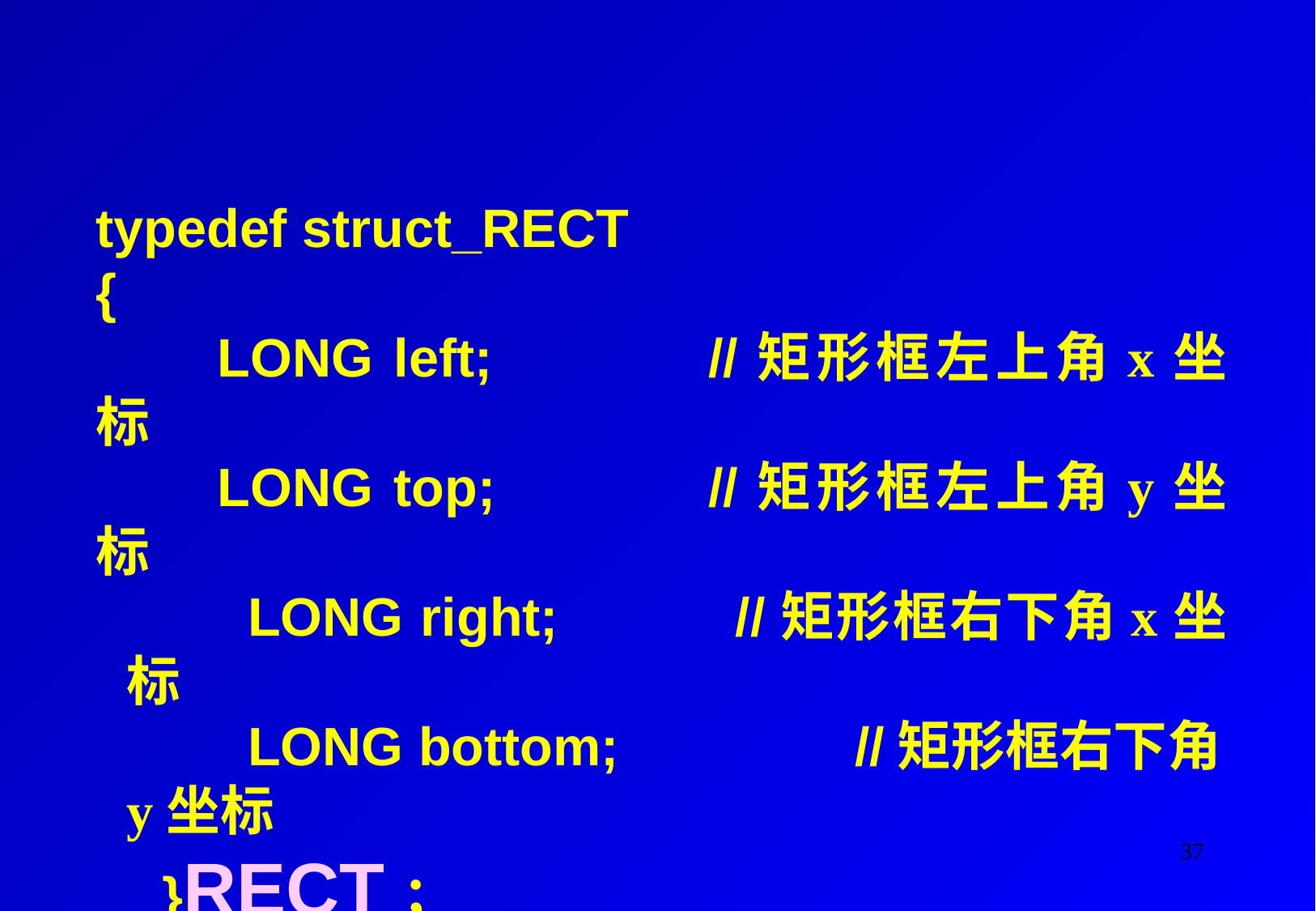

typedef struct_RECT
{
	LONG left;		//矩形框左上角x坐标
	LONG top;		//矩形框左上角y坐标
	LONG right;		//矩形框右下角x坐标
	LONG bottom;		//矩形框右下角y坐标
}RECT；
37